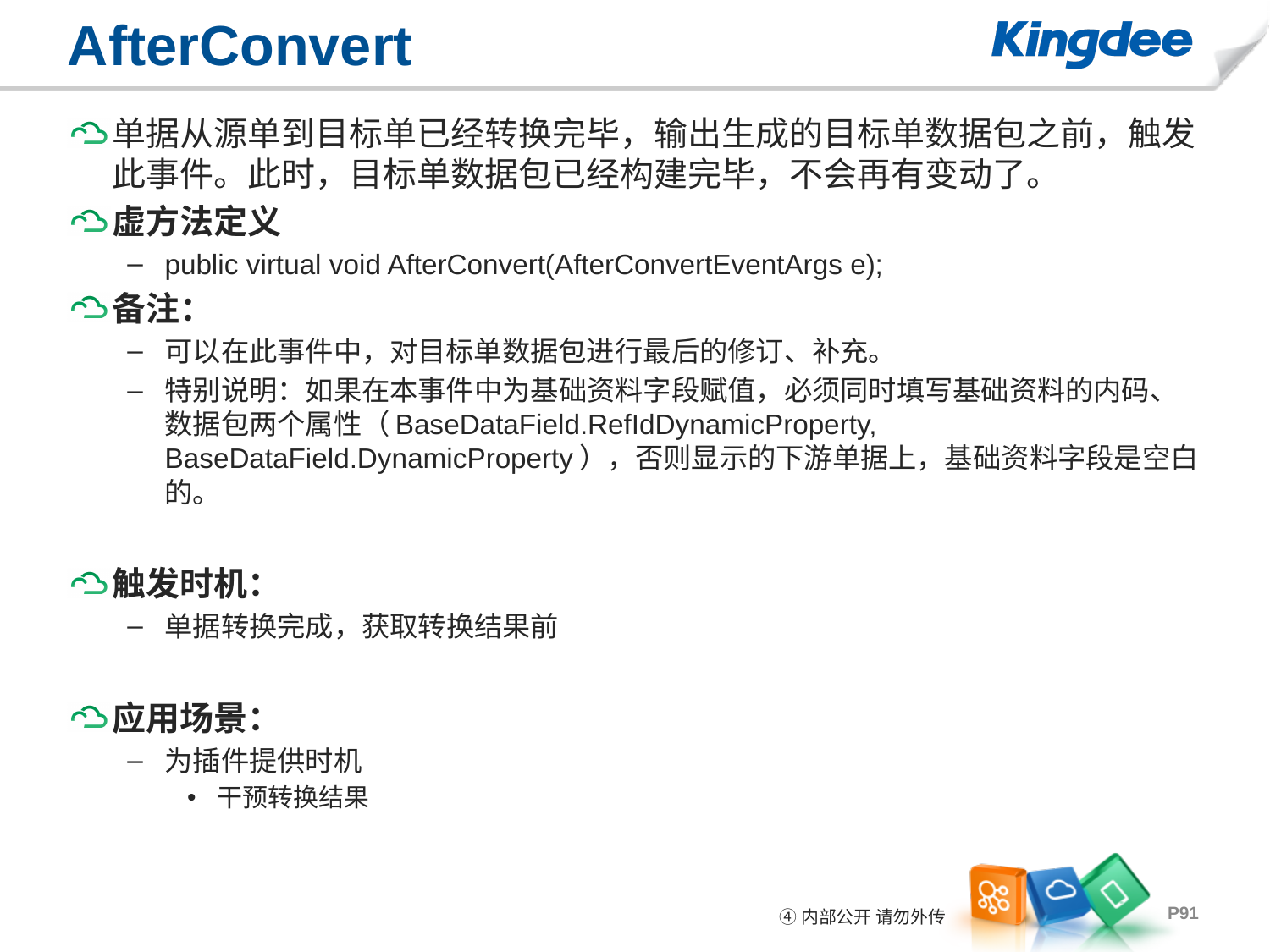

# AfterConvert
单据从源单到目标单已经转换完毕，输出生成的目标单数据包之前，触发此事件。此时，目标单数据包已经构建完毕，不会再有变动了。
虚方法定义
public virtual void AfterConvert(AfterConvertEventArgs e);
备注：
可以在此事件中，对目标单数据包进行最后的修订、补充。
特别说明：如果在本事件中为基础资料字段赋值，必须同时填写基础资料的内码、数据包两个属性（BaseDataField.RefIdDynamicProperty, BaseDataField.DynamicProperty），否则显示的下游单据上，基础资料字段是空白的。

触发时机：
单据转换完成，获取转换结果前

应用场景：
为插件提供时机
干预转换结果